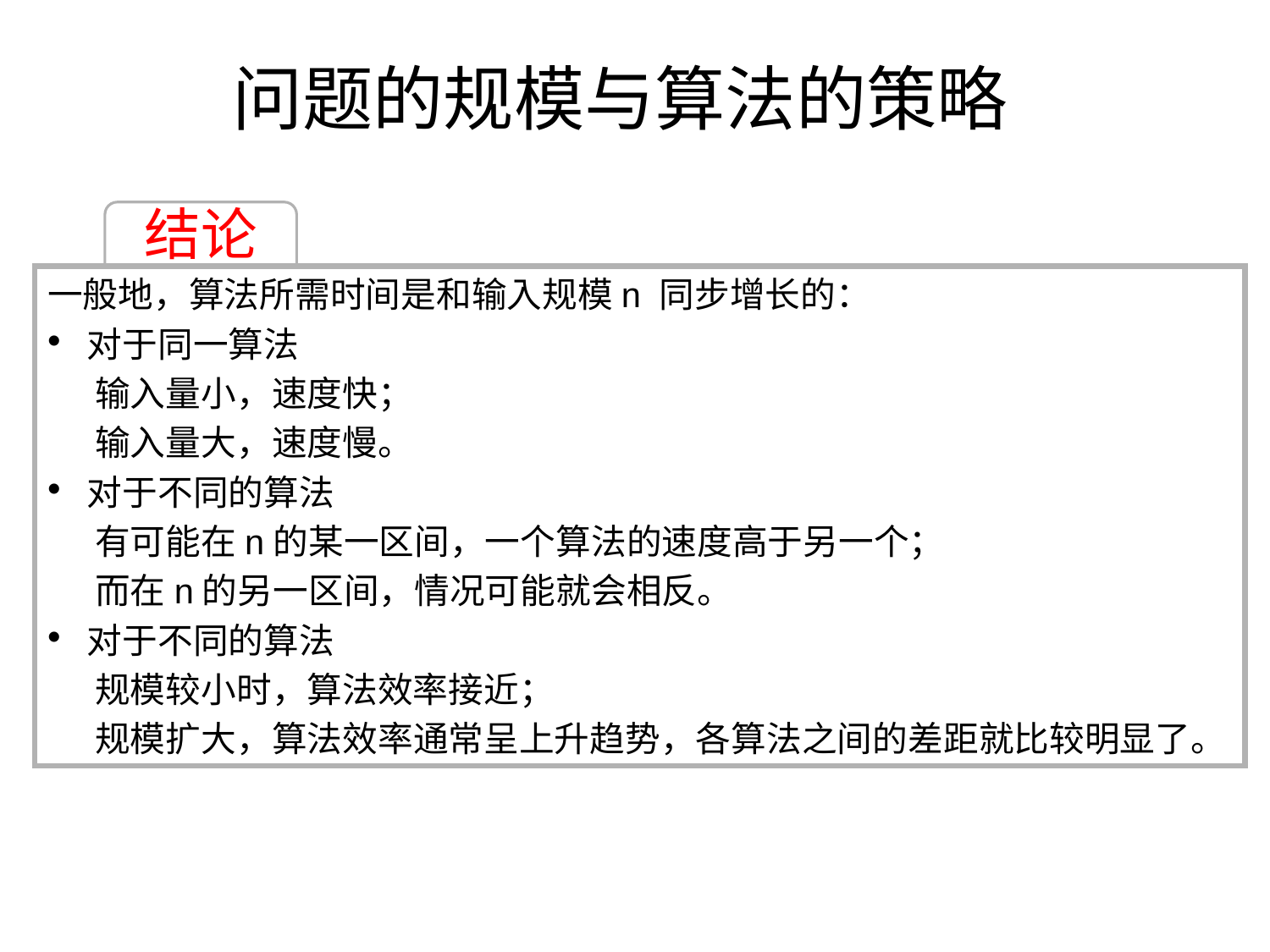

# 问题的规模与算法的策略
结论
一般地，算法所需时间是和输入规模n 同步增长的：
对于同一算法
     输入量小，速度快；
     输入量大，速度慢。
对于不同的算法
     有可能在n的某一区间，一个算法的速度高于另一个；
     而在n的另一区间，情况可能就会相反。
对于不同的算法
     规模较小时，算法效率接近；
     规模扩大，算法效率通常呈上升趋势，各算法之间的差距就比较明显了。
67